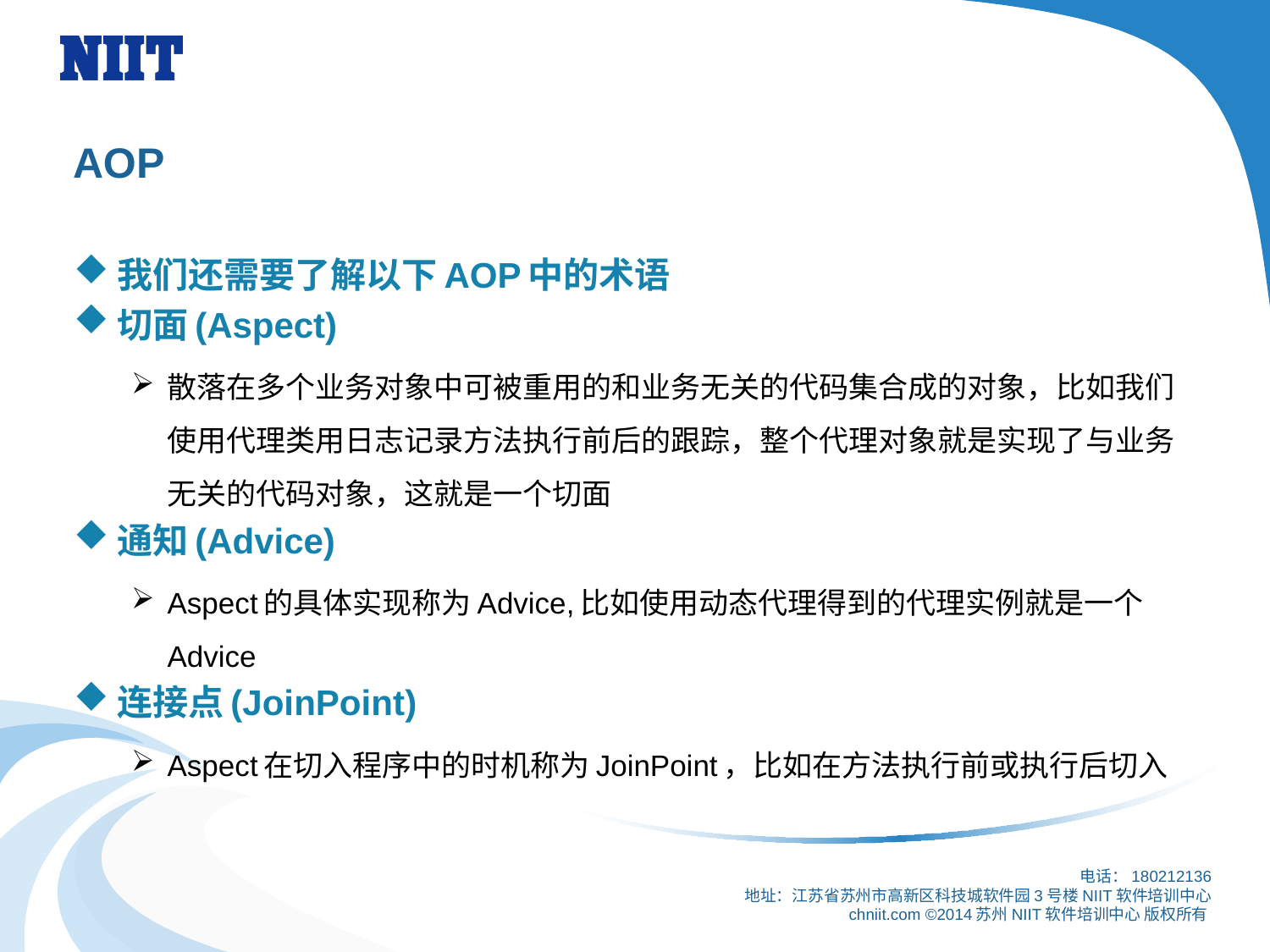

# AOP
我们还需要了解以下AOP中的术语
切面(Aspect)
散落在多个业务对象中可被重用的和业务无关的代码集合成的对象，比如我们使用代理类用日志记录方法执行前后的跟踪，整个代理对象就是实现了与业务无关的代码对象，这就是一个切面
通知(Advice)
Aspect的具体实现称为Advice,比如使用动态代理得到的代理实例就是一个Advice
连接点(JoinPoint)
Aspect在切入程序中的时机称为JoinPoint，比如在方法执行前或执行后切入